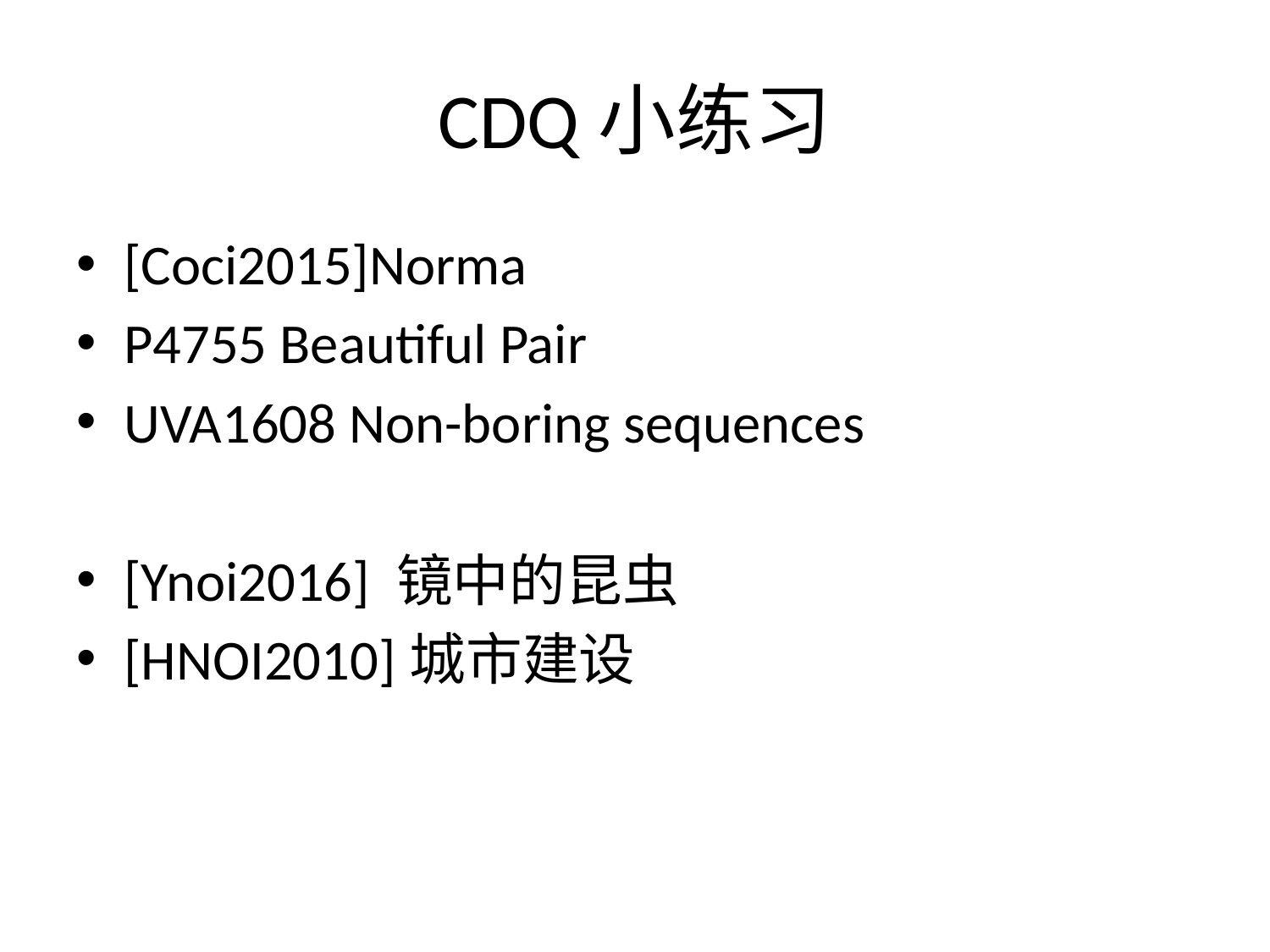

# CDQ小练习
[Coci2015]Norma
P4755 Beautiful Pair
UVA1608 Non-boring sequences

[Ynoi2016] 镜中的昆虫
[HNOI2010]城市建设